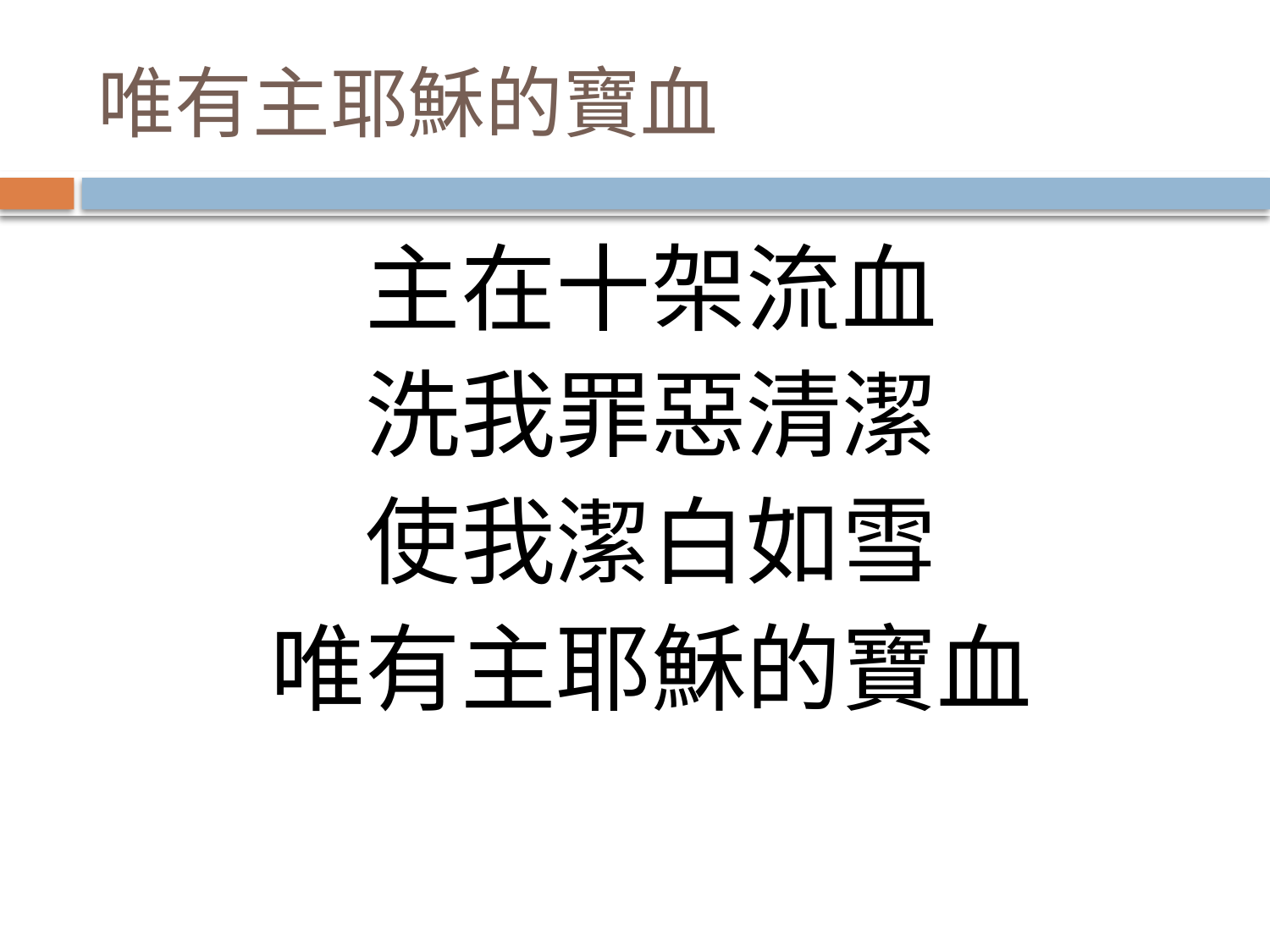

# 唯有主耶穌的寶血
主在十架流血
洗我罪惡清潔
使我潔白如雪
唯有主耶穌的寶血